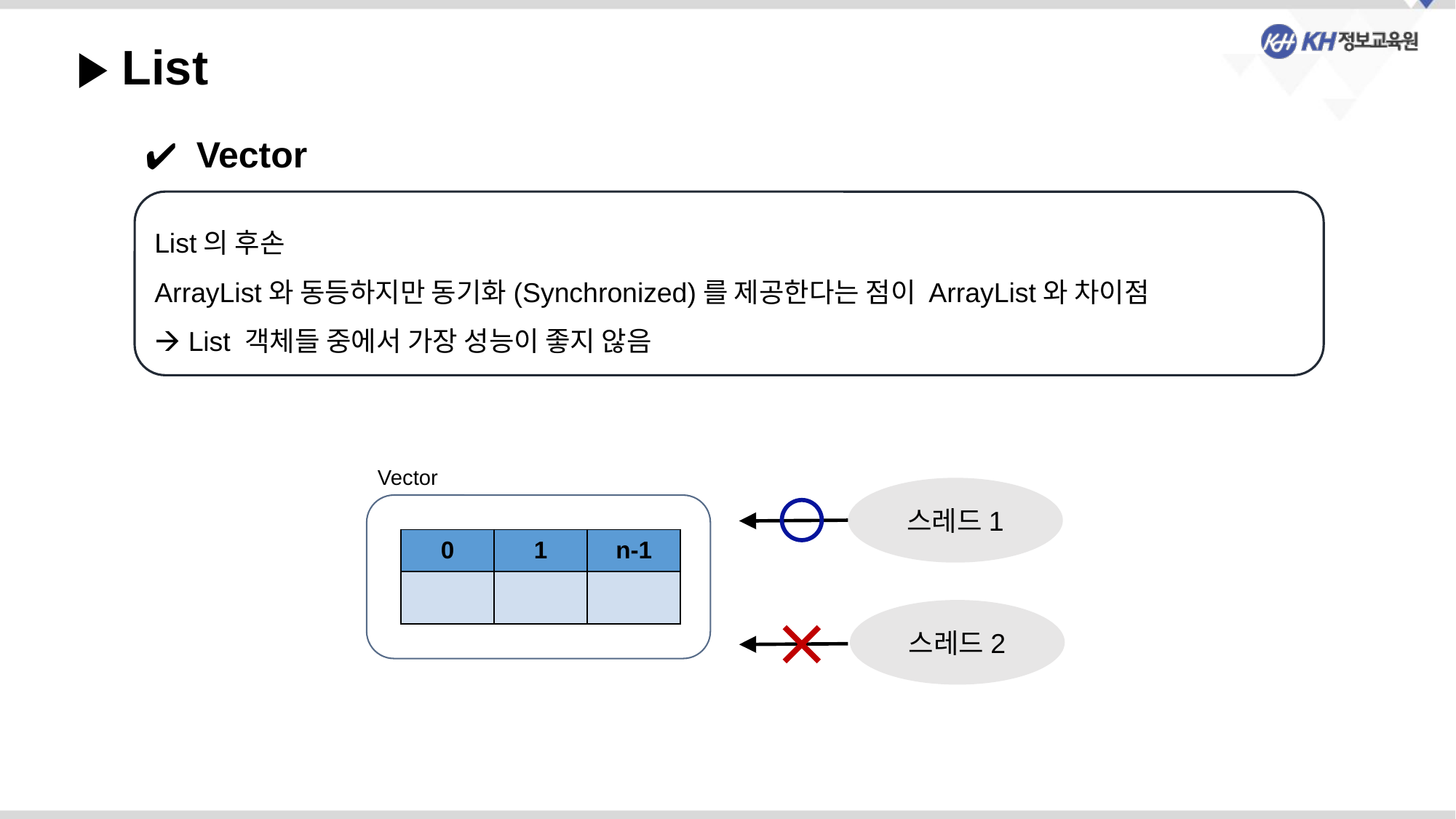

▶ List
 Vector
List의 후손
ArrayList와 동등하지만 동기화(Synchronized)를 제공한다는 점이 ArrayList와 차이점
🡪 List 객체들 중에서 가장 성능이 좋지 않음
Vector
스레드1

| 0 | 1 | n-1 |
| --- | --- | --- |
|  |  |  |
스레드2